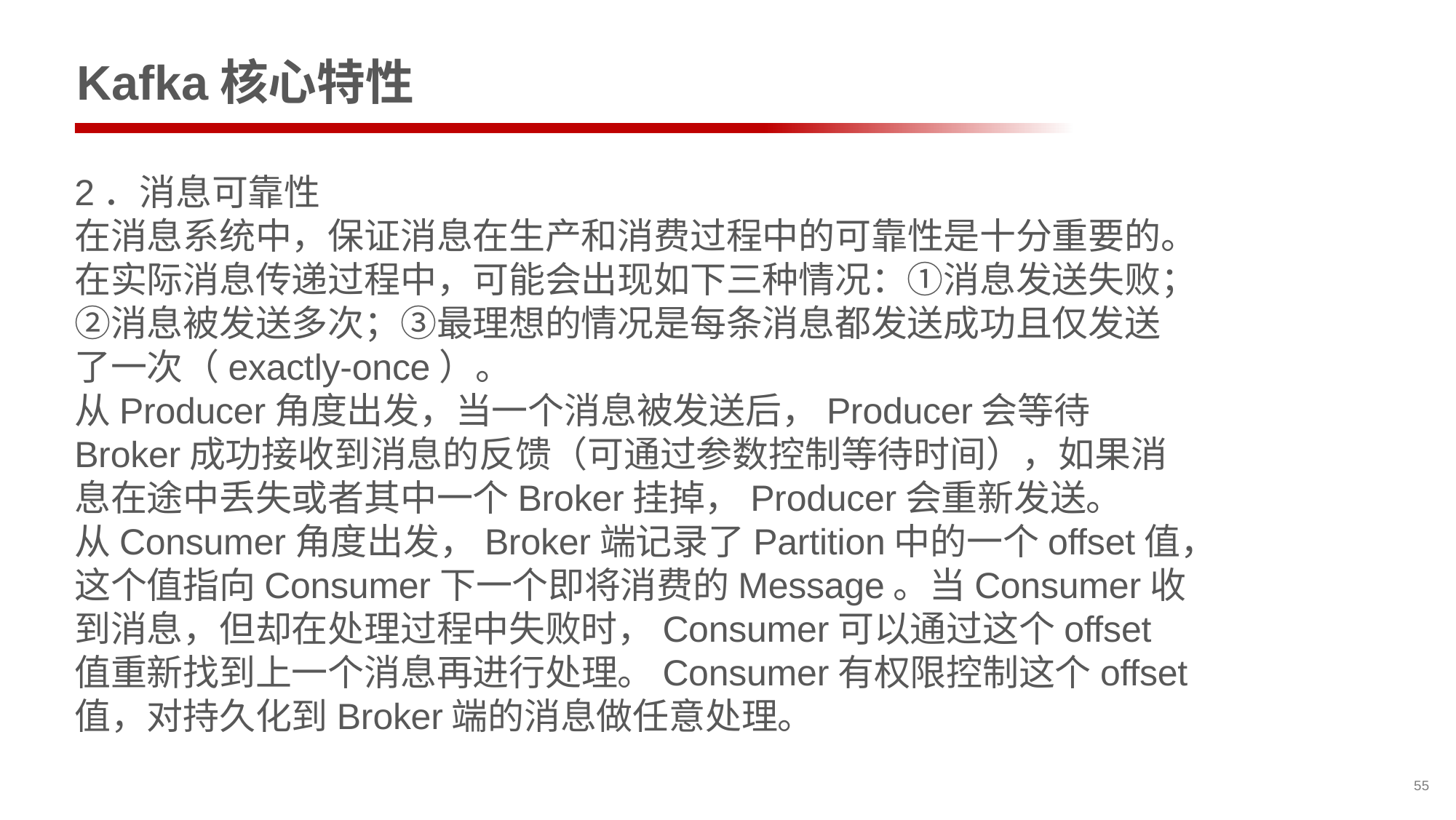

# Kafka核心特性

2．消息可靠性
在消息系统中，保证消息在生产和消费过程中的可靠性是十分重要的。在实际消息传递过程中，可能会出现如下三种情况：①消息发送失败；②消息被发送多次；③最理想的情况是每条消息都发送成功且仅发送了一次（exactly-once）。
从Producer角度出发，当一个消息被发送后，Producer会等待Broker成功接收到消息的反馈（可通过参数控制等待时间），如果消息在途中丢失或者其中一个Broker挂掉，Producer会重新发送。
从Consumer角度出发，Broker端记录了Partition中的一个offset值，这个值指向Consumer下一个即将消费的Message。当Consumer收到消息，但却在处理过程中失败时，Consumer可以通过这个offset值重新找到上一个消息再进行处理。Consumer有权限控制这个offset值，对持久化到Broker端的消息做任意处理。
55